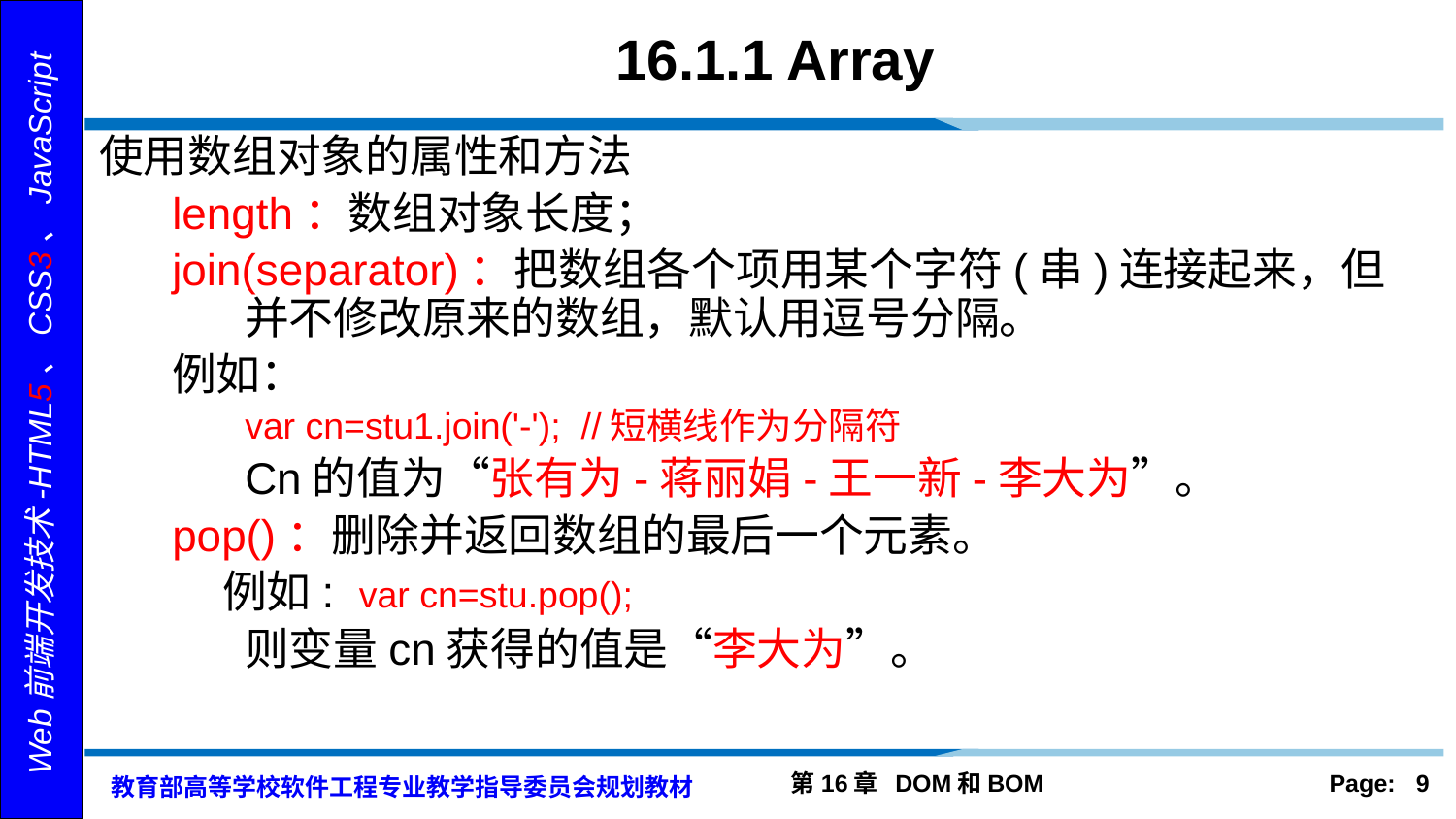

# 16.1.1 Array
使用数组对象的属性和方法
length：数组对象长度；
join(separator)：把数组各个项用某个字符(串)连接起来，但并不修改原来的数组，默认用逗号分隔。
例如：
var cn=stu1.join('-');  //短横线作为分隔符
Cn的值为“张有为-蒋丽娟-王一新-李大为”。
pop()：删除并返回数组的最后一个元素。
    例如:  var cn=stu.pop();
则变量cn获得的值是“李大为”。